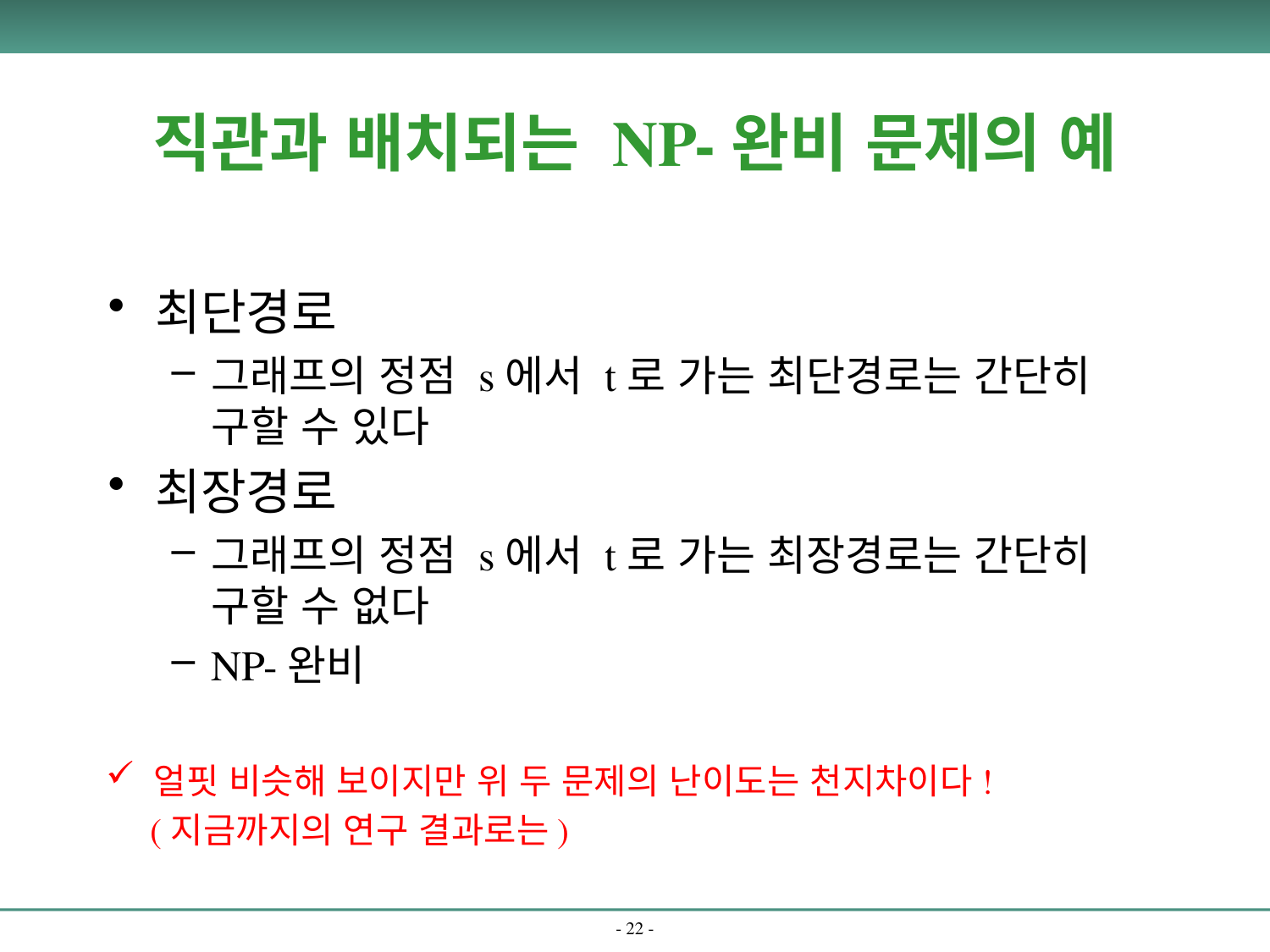

# 직관과 배치되는 NP-완비 문제의 예
최단경로
그래프의 정점 s에서 t로 가는 최단경로는 간단히 구할 수 있다
최장경로
그래프의 정점 s에서 t로 가는 최장경로는 간단히 구할 수 없다
NP-완비

얼핏 비슷해 보이지만 위 두 문제의 난이도는 천지차이다!
     (지금까지의 연구 결과로는)